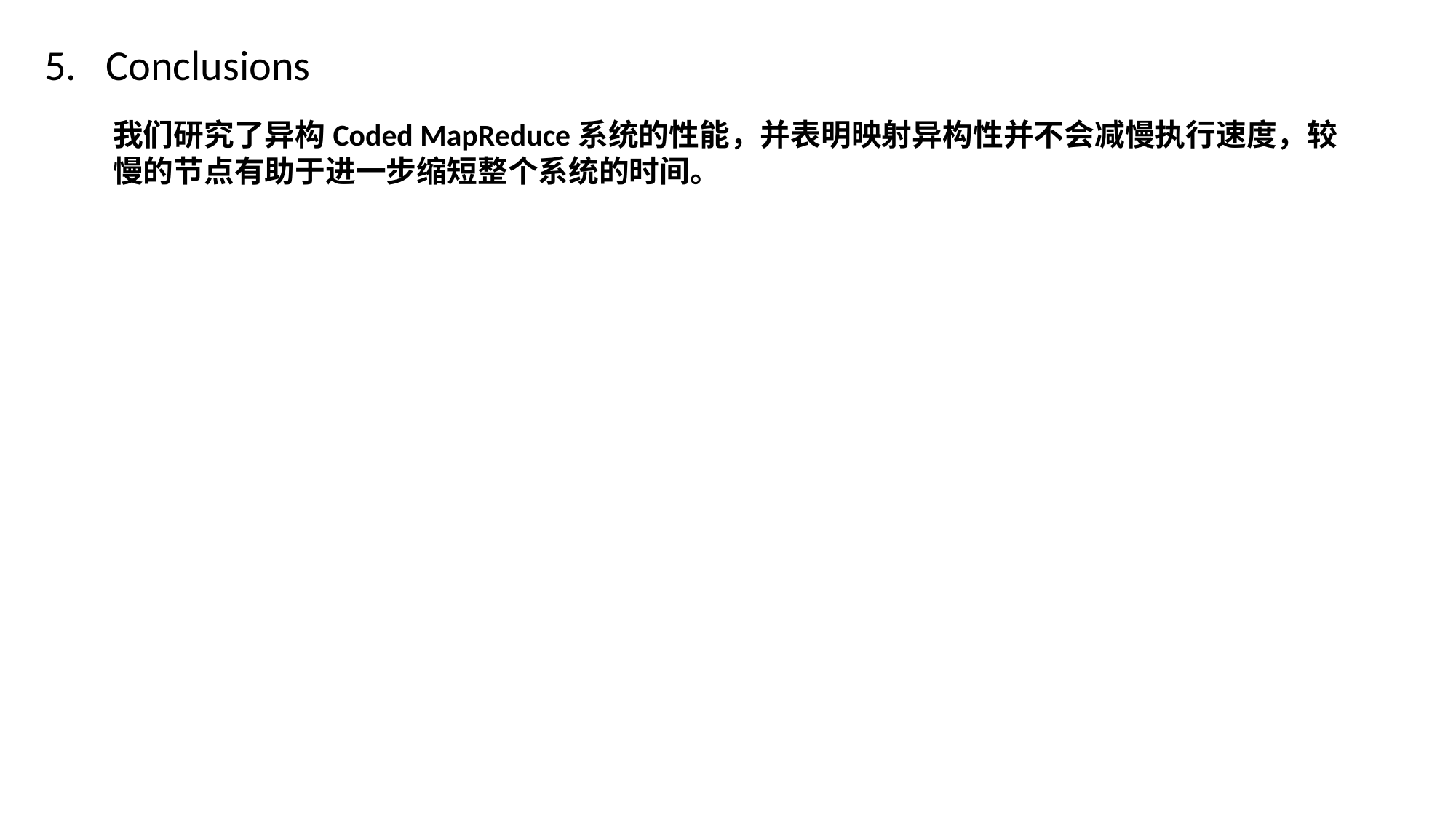

Conclusions
我们研究了异构Coded MapReduce系统的性能，并表明映射异构性并不会减慢执行速度，较慢的节点有助于进一步缩短整个系统的时间。